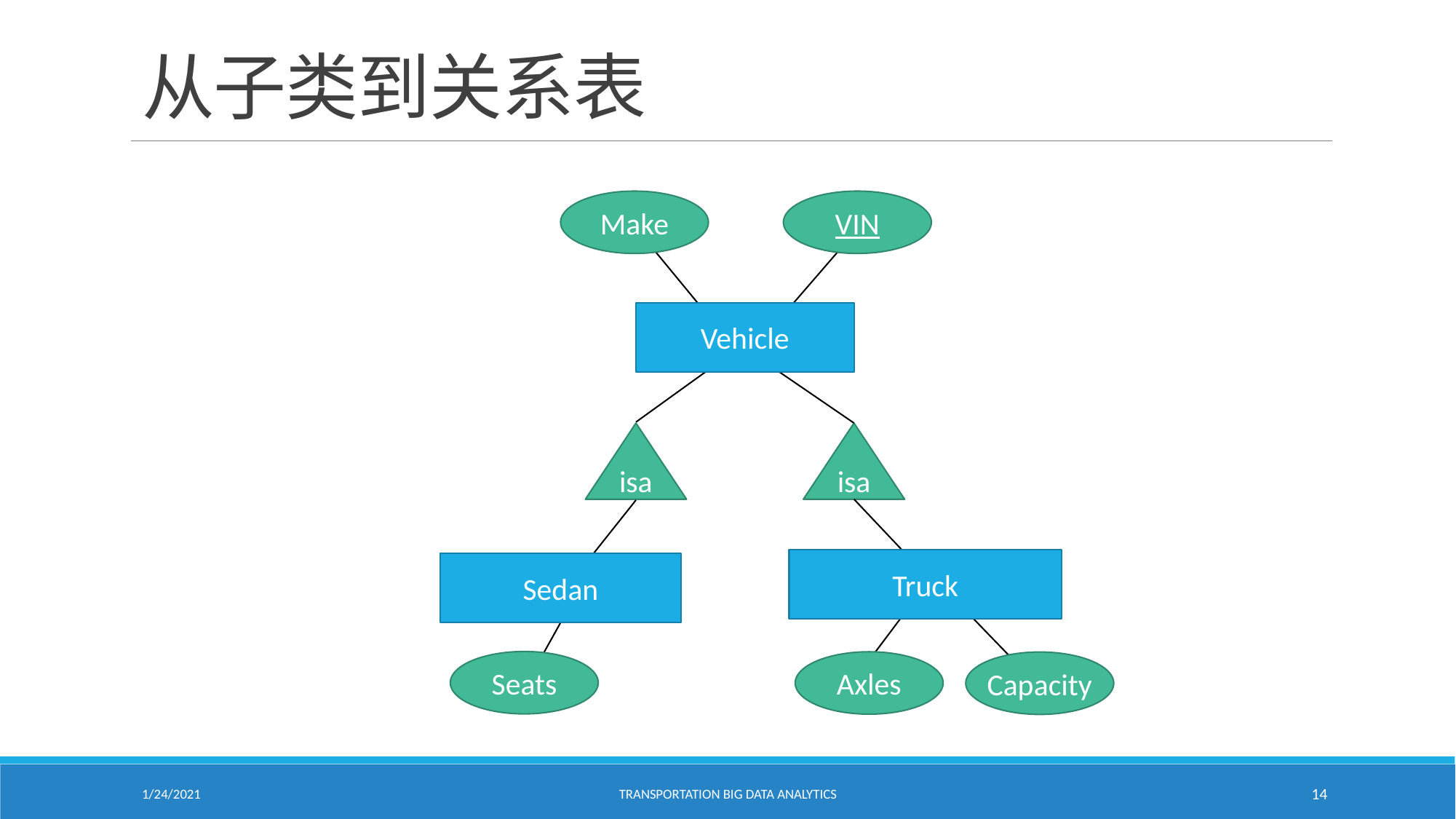

# 从子类到关系表
Make
VIN

Vehicle

isa
isa

Truck
Sedan

Seats
Axles
Capacity
1/24/2021
Transportation Big Data Analytics
14